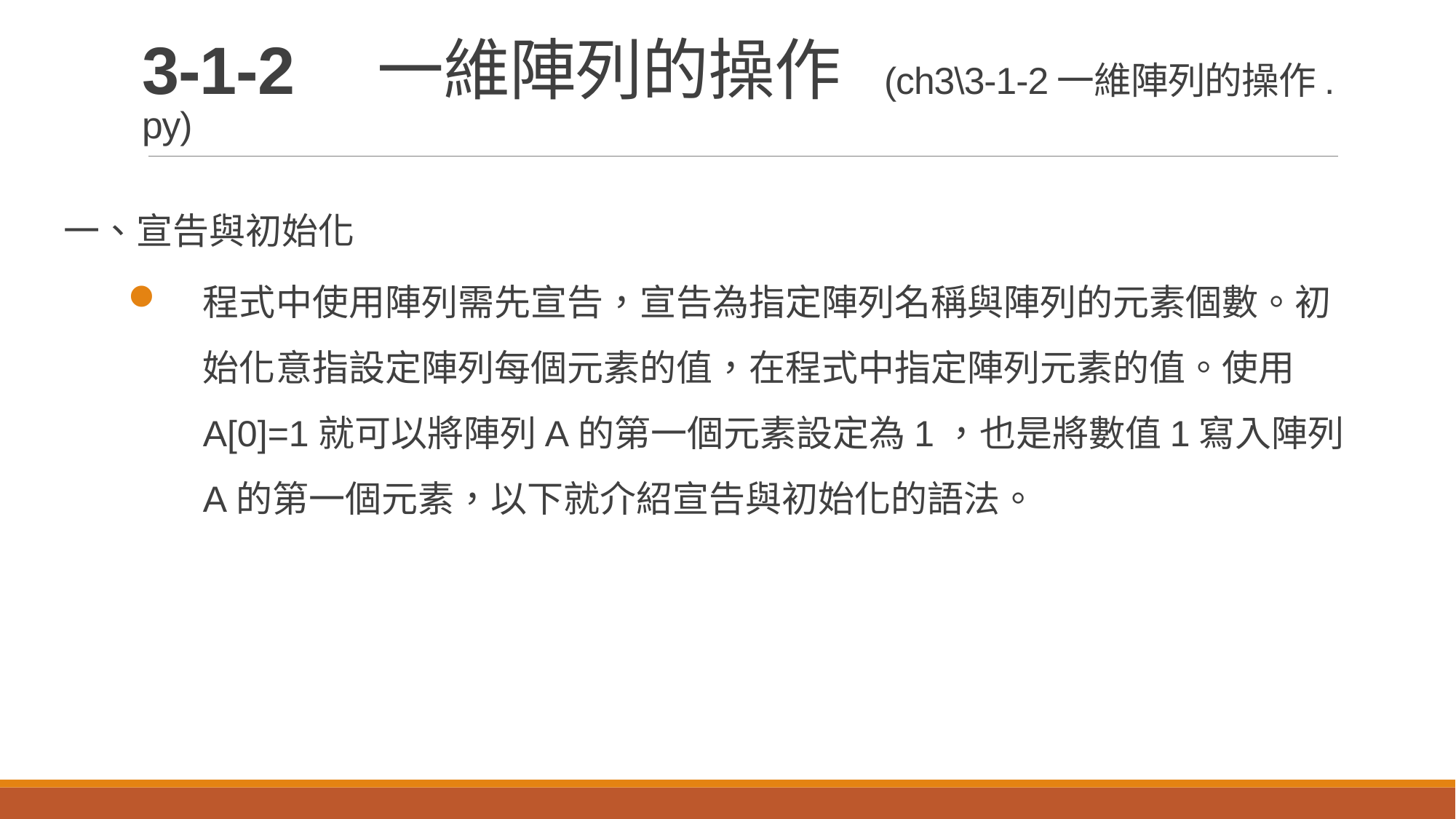

# 3-1-2　一維陣列的操作  (ch3\3-1-2一維陣列的操作.py)
一、宣告與初始化
程式中使用陣列需先宣告，宣告為指定陣列名稱與陣列的元素個數。初始化意指設定陣列每個元素的值，在程式中指定陣列元素的值。使用A[0]=1就可以將陣列A的第一個元素設定為1，也是將數值1寫入陣列A的第一個元素，以下就介紹宣告與初始化的語法。